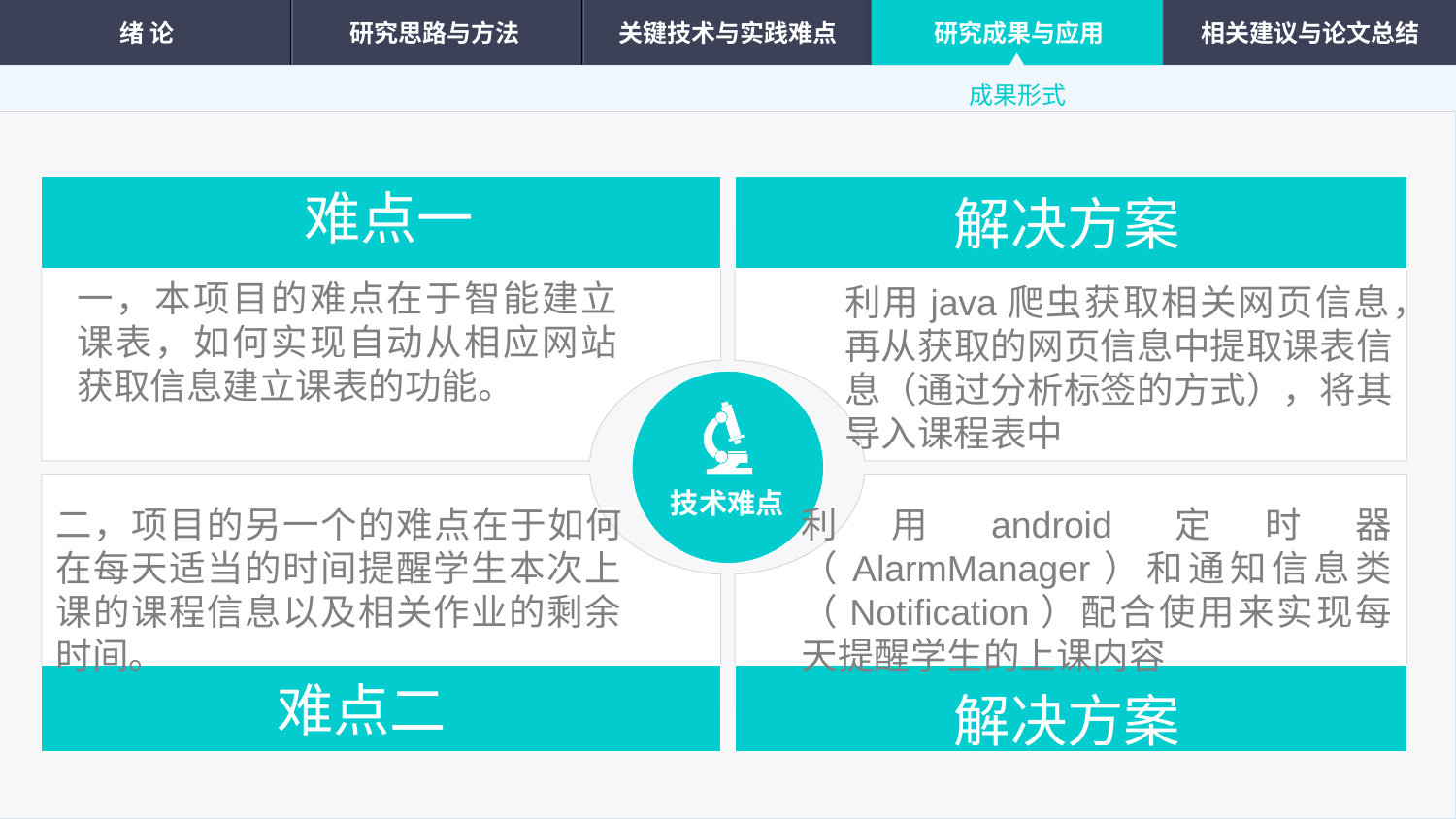

绪 论
研究思路与方法
关键技术与实践难点
研究成果与应用
相关建议与论文总结
成果形式

                             难点一
解决方案

一，本项目的难点在于智能建立课表，如何实现自动从相应网站获取信息建立课表的功能。
利用java爬虫获取相关网页信息，再从获取的网页信息中提取课表信息（通过分析标签的方式），将其导入课程表中

技术难点
二，项目的另一个的难点在于如何在每天适当的时间提醒学生本次上课的课程信息以及相关作业的剩余时间。
利用android定时器（AlarmManager）和通知信息类（Notification）配合使用来实现每天提醒学生的上课内容

难点二
解决方案